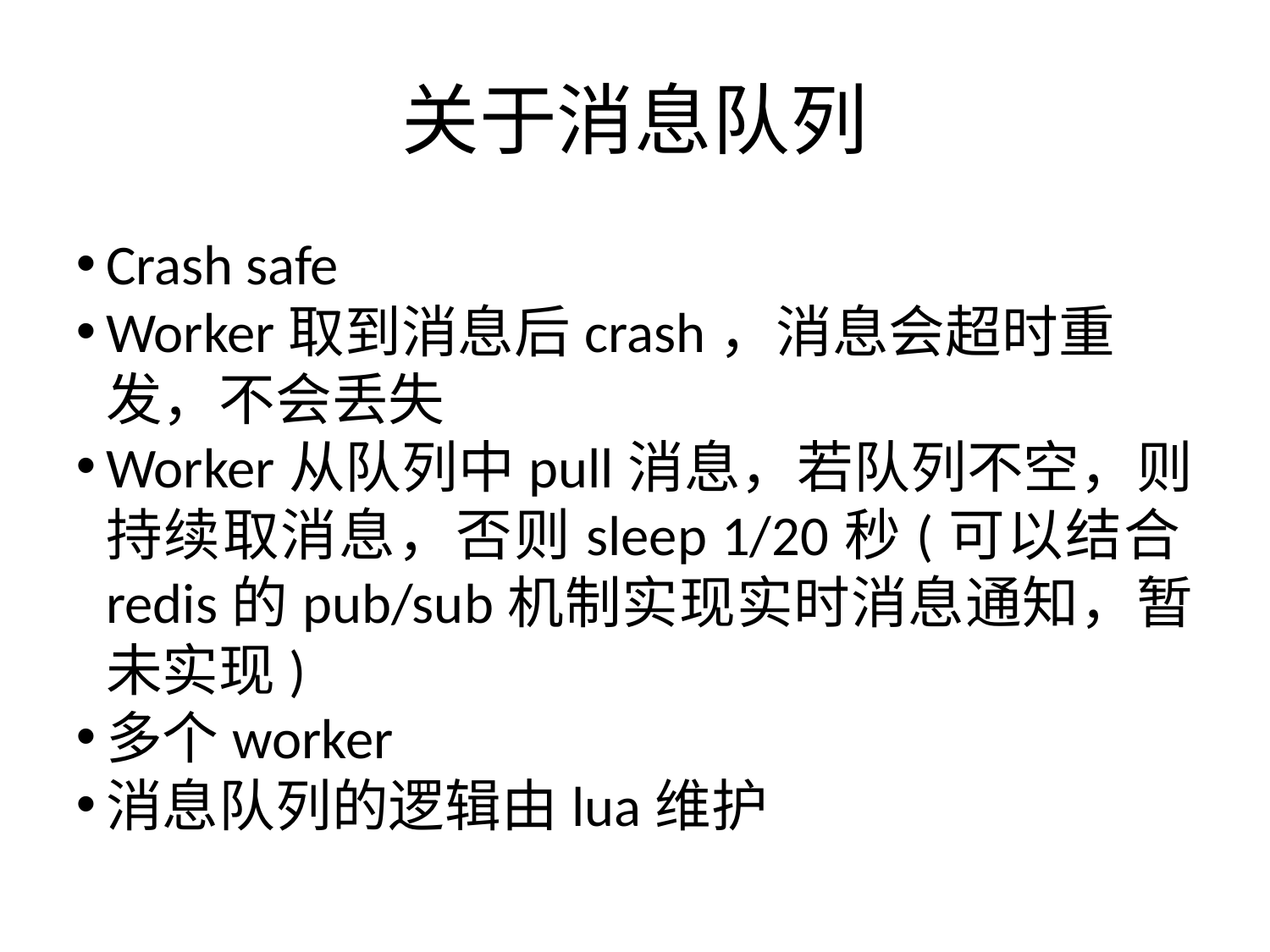

关于消息队列
Crash safe
Worker取到消息后crash，消息会超时重发，不会丢失
Worker从队列中pull消息，若队列不空，则持续取消息，否则sleep 1/20秒(可以结合redis的pub/sub机制实现实时消息通知，暂未实现)
多个worker
消息队列的逻辑由lua维护